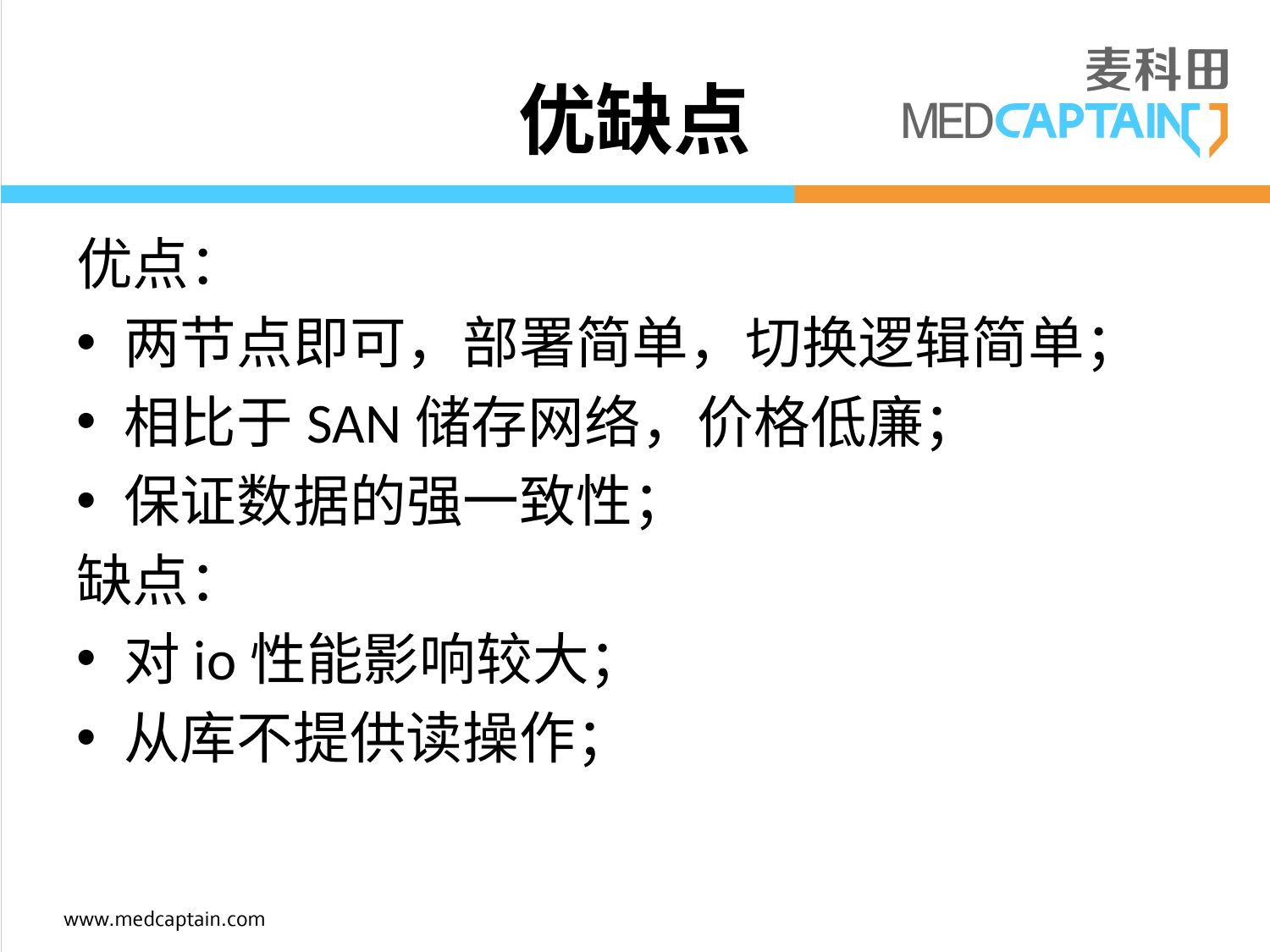

# 优缺点
优点：
两节点即可，部署简单，切换逻辑简单；
相比于SAN储存网络，价格低廉；
保证数据的强一致性；
缺点：
对io性能影响较大；
从库不提供读操作；